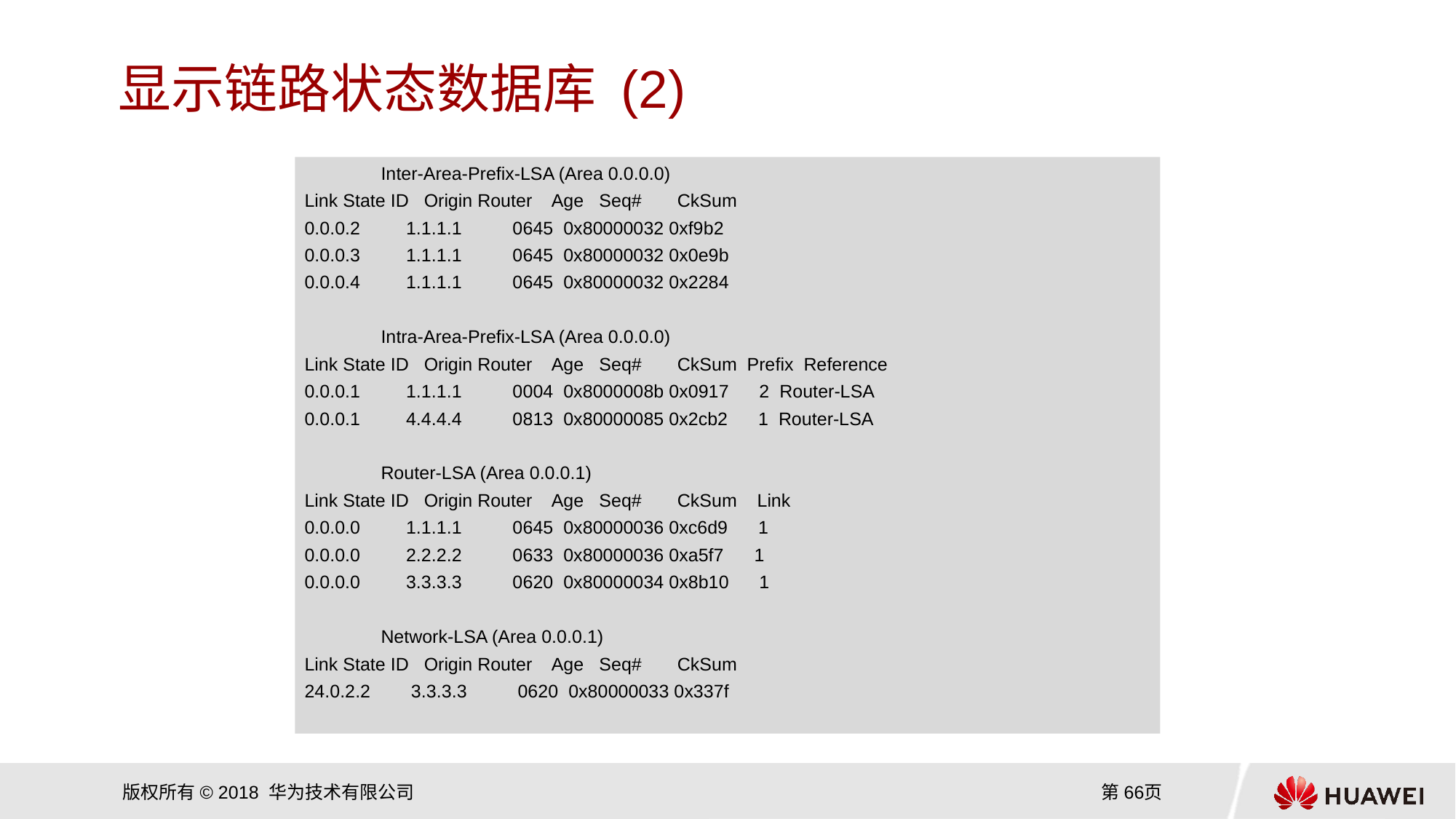

# 显示链路状态数据库 (2)
               Inter-Area-Prefix-LSA (Area 0.0.0.0)
Link State ID   Origin Router    Age   Seq#       CkSum
0.0.0.2         1.1.1.1          0645  0x80000032 0xf9b2
0.0.0.3         1.1.1.1          0645  0x80000032 0x0e9b
0.0.0.4         1.1.1.1          0645  0x80000032 0x2284

               Intra-Area-Prefix-LSA (Area 0.0.0.0)
Link State ID   Origin Router    Age   Seq#       CkSum  Prefix  Reference
0.0.0.1         1.1.1.1          0004  0x8000008b 0x0917      2  Router-LSA
0.0.0.1         4.4.4.4          0813  0x80000085 0x2cb2      1  Router-LSA

               Router-LSA (Area 0.0.0.1)
Link State ID   Origin Router    Age   Seq#       CkSum    Link
0.0.0.0         1.1.1.1          0645  0x80000036 0xc6d9      1
0.0.0.0         2.2.2.2          0633  0x80000036 0xa5f7      1
0.0.0.0         3.3.3.3          0620  0x80000034 0x8b10      1

               Network-LSA (Area 0.0.0.1)
Link State ID   Origin Router    Age   Seq#       CkSum
24.0.2.2        3.3.3.3          0620  0x80000033 0x337f